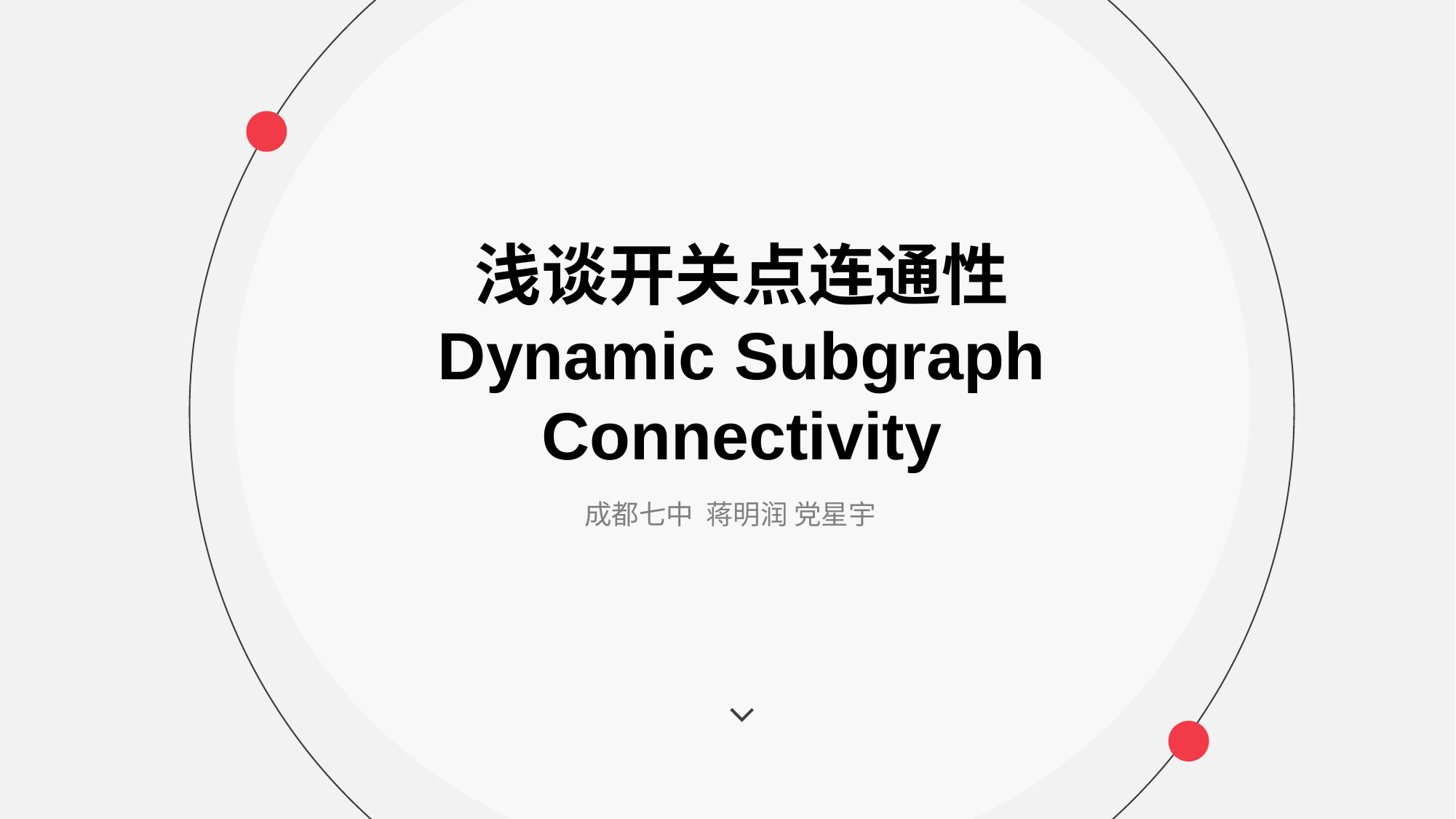

浅谈开关点连通性
Dynamic Subgraph Connectivity
成都七中  蒋明润 党星宇